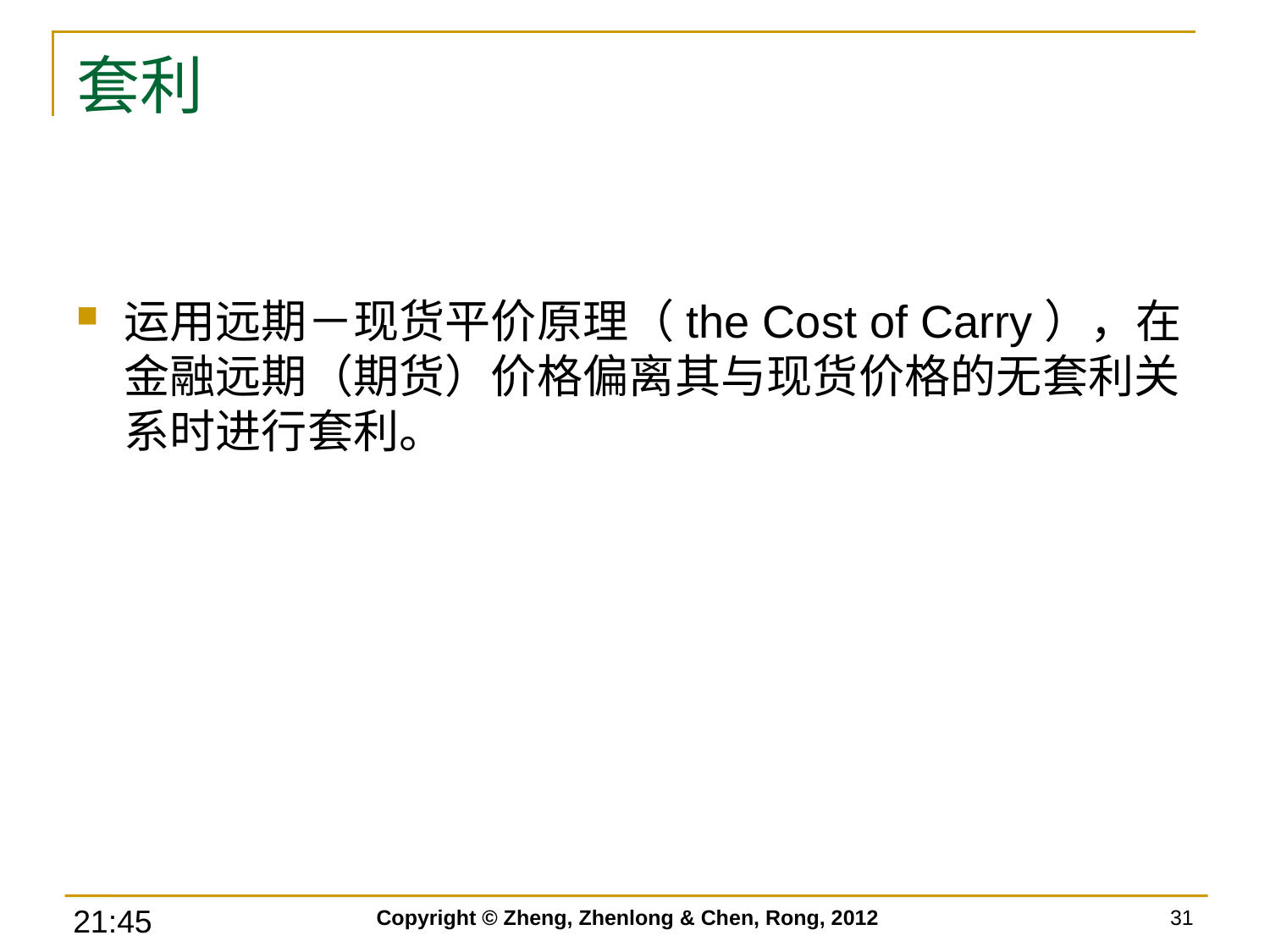

# 套利

运用远期－现货平价原理（the Cost of Carry），在金融远期（期货）价格偏离其与现货价格的无套利关系时进行套利。
Copyright © Zheng, Zhenlong & Chen, Rong, 2012
31